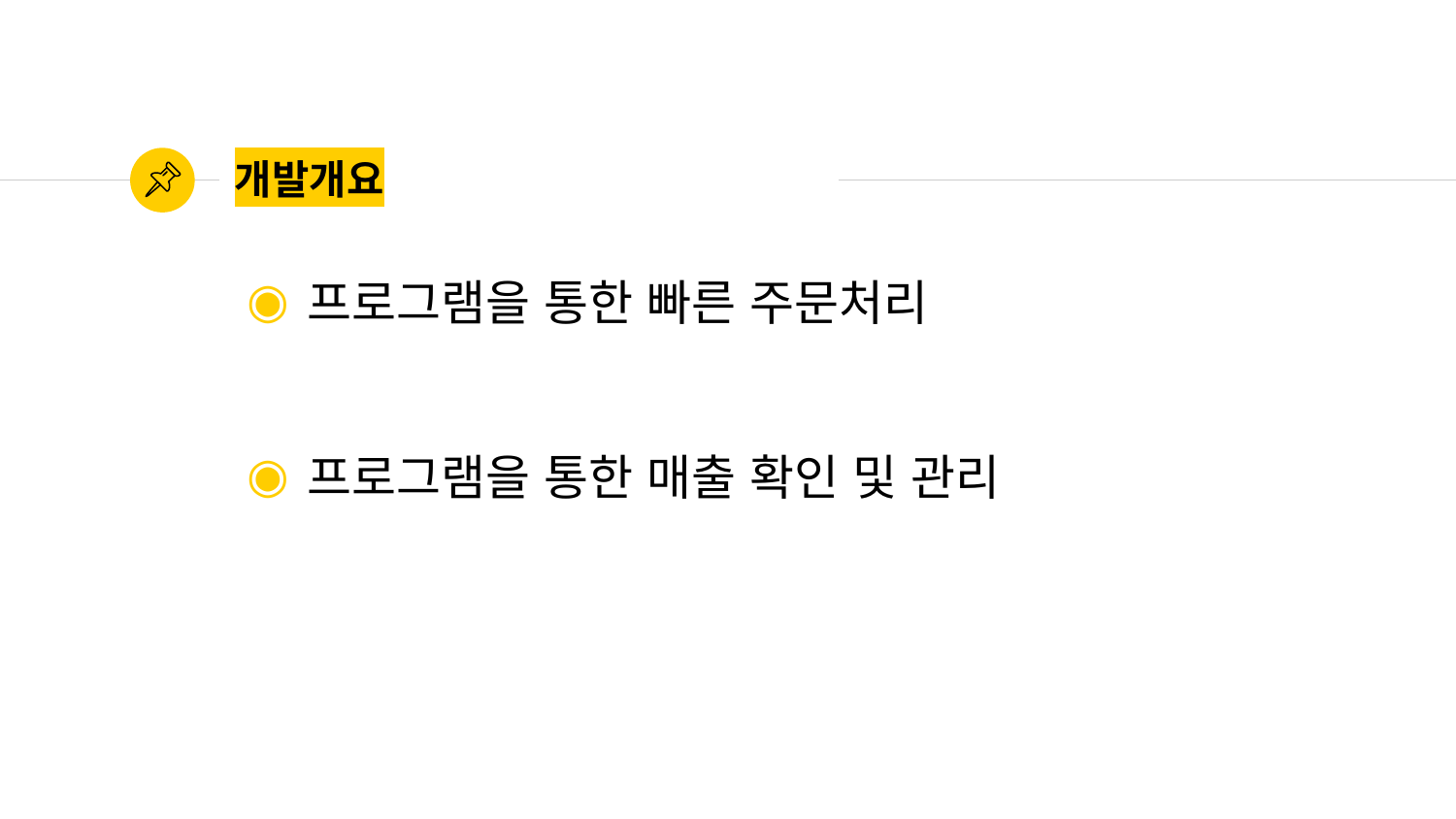

# 개발개요

프로그램을 통한 빠른 주문처리

프로그램을 통한 매출 확인 및 관리